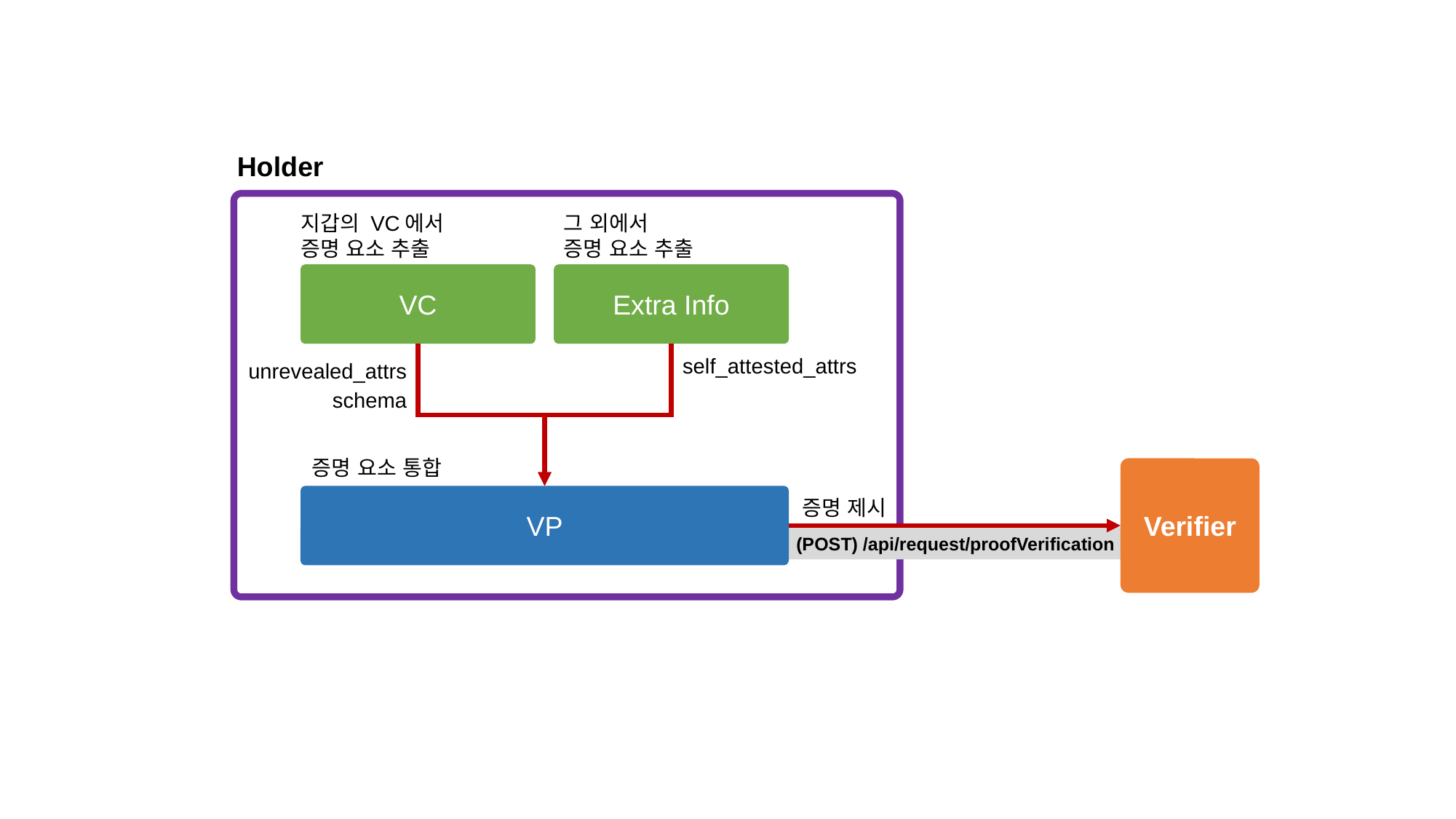

Holder

그 외에서
증명 요소 추출
지갑의 VC에서
증명 요소 추출
VC
Extra Info
unrevealed_attrs
self_attested_attrs
schema
증명 요소 통합
Verifier
VP
증명 제시
(POST) /api/request/proofVerification